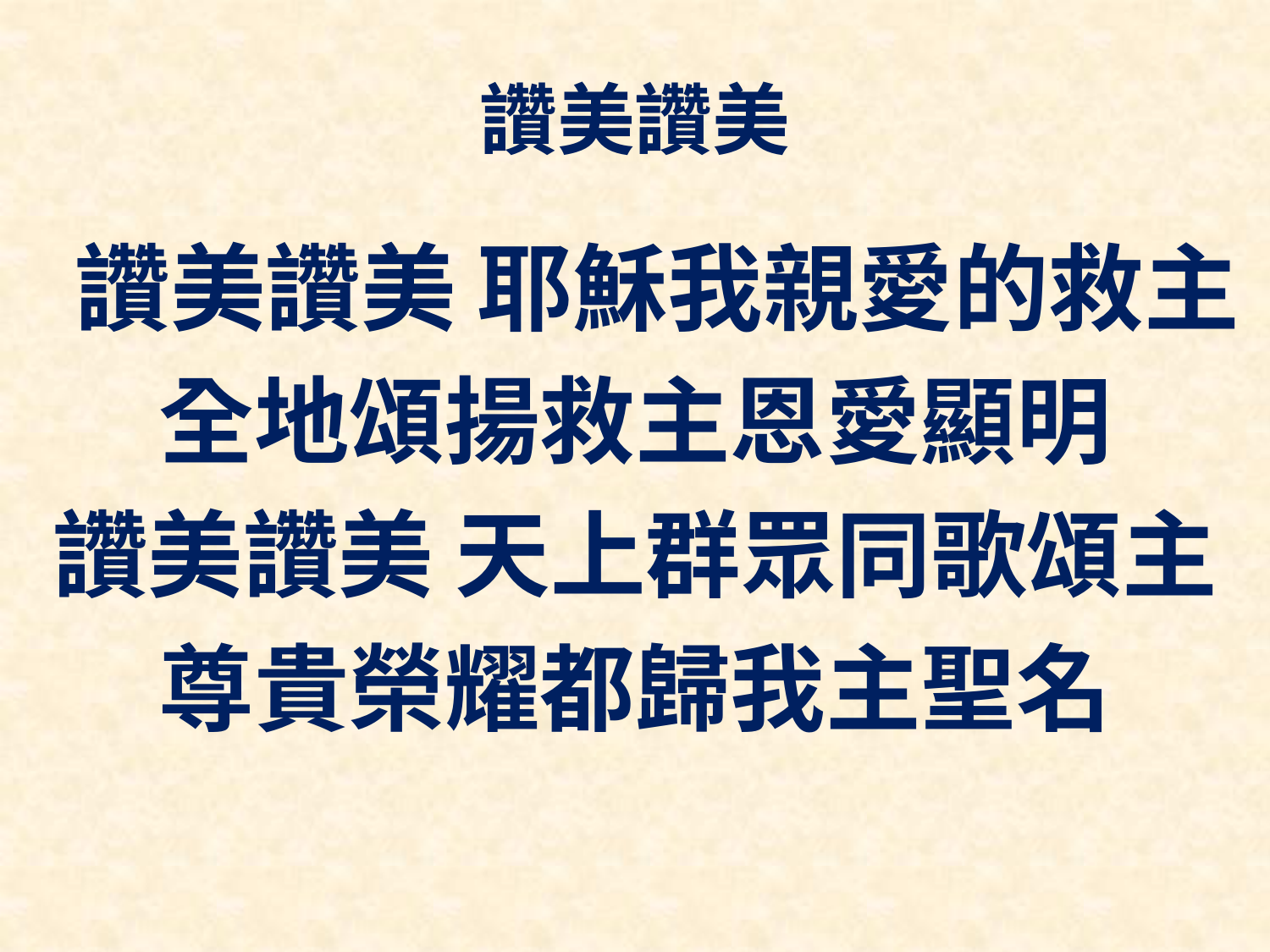

# 讚美讚美
 讚美讚美 耶穌我親愛的救主
全地頌揚救主恩愛顯明
讚美讚美 天上群眾同歌頌主
尊貴榮耀都歸我主聖名